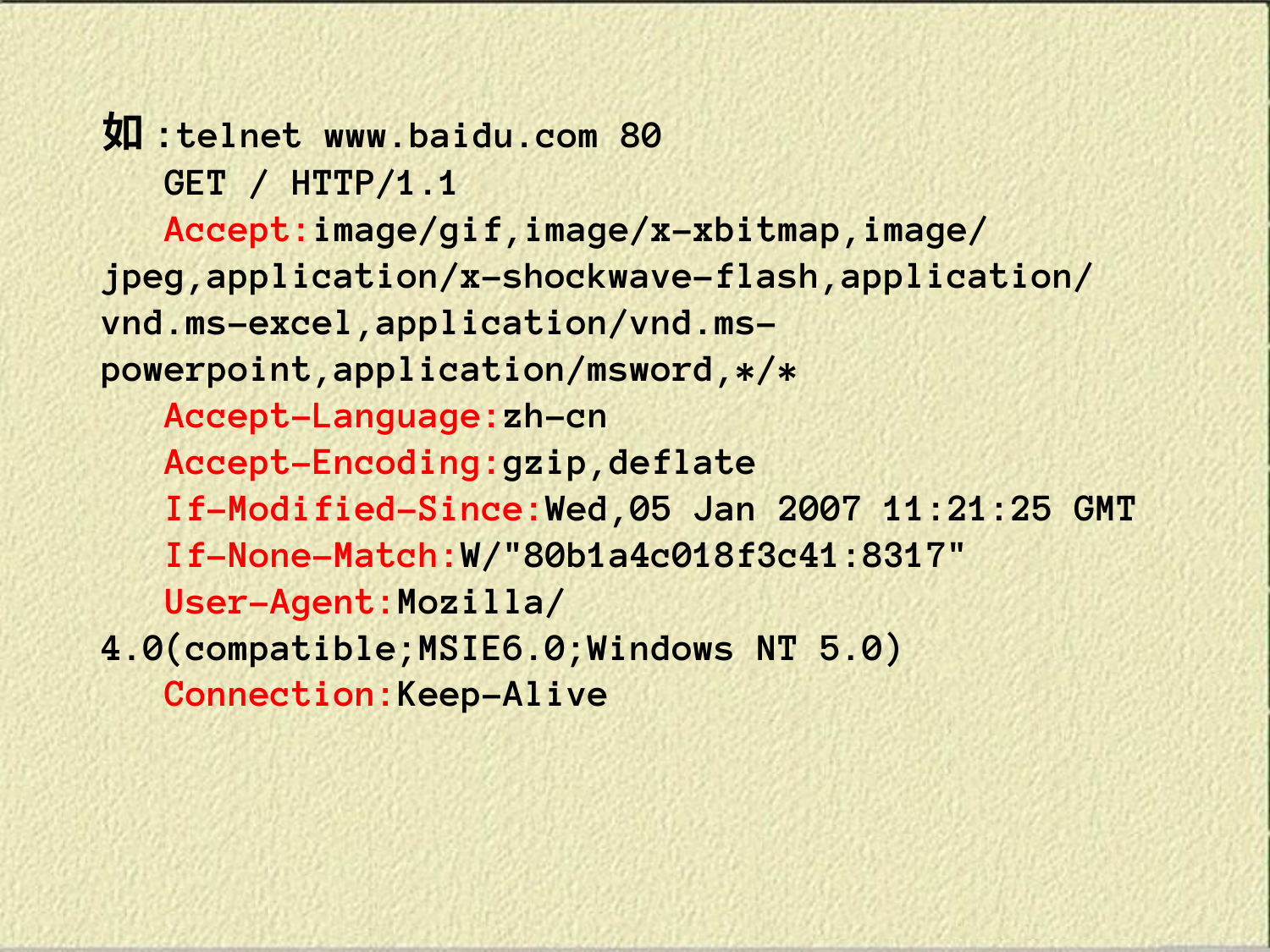

如:telnet www.baidu.com 80
   GET / HTTP/1.1
   Accept:image/gif,image/x-xbitmap,image/jpeg,application/x-shockwave-flash,application/vnd.ms-excel,application/vnd.ms-powerpoint,application/msword,*/*
   Accept-Language:zh-cn
   Accept-Encoding:gzip,deflate
   If-Modified-Since:Wed,05 Jan 2007 11:21:25 GMT
   If-None-Match:W/"80b1a4c018f3c41:8317"
   User-Agent:Mozilla/4.0(compatible;MSIE6.0;Windows NT 5.0)
   Connection:Keep-Alive